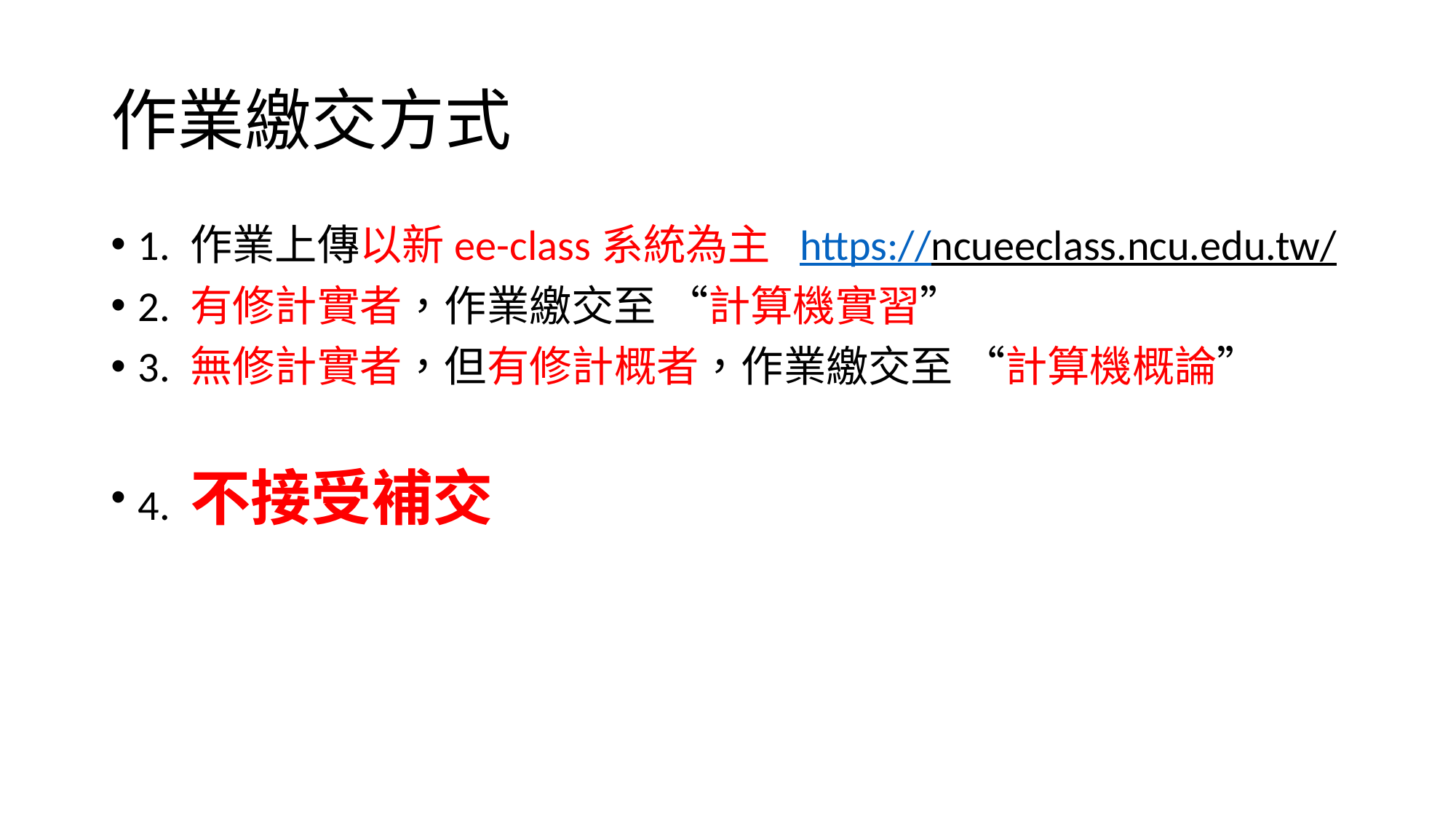

# 作業繳交方式
1. 作業上傳以新ee-class系統為主  https://ncueeclass.ncu.edu.tw/
2. 有修計實者，作業繳交至 “計算機實習”
3. 無修計實者，但有修計概者，作業繳交至 “計算機概論”

4. 不接受補交